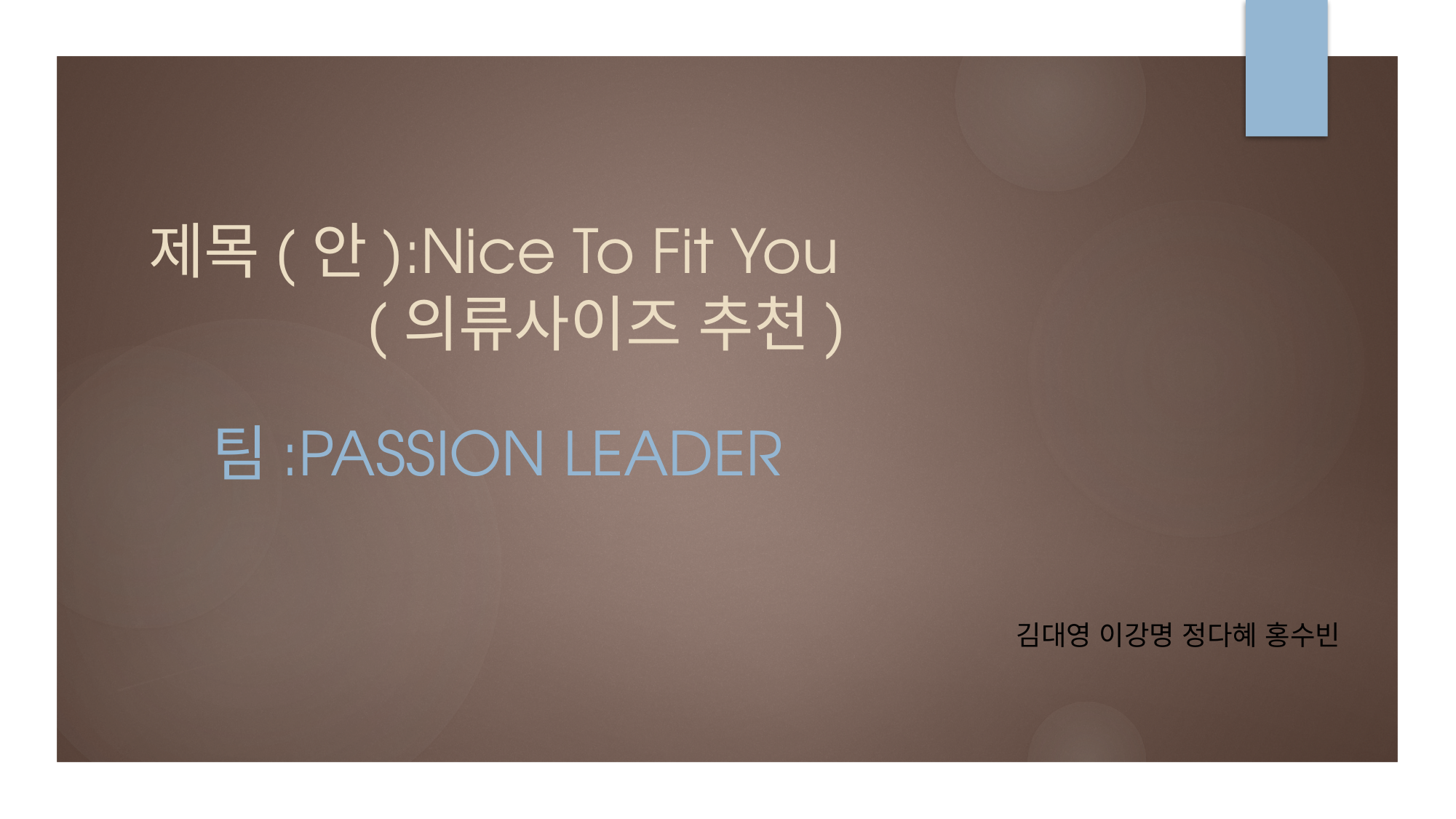

# 제목(안):Nice To Fit You (의류사이즈 추천)
팀:Passion Leader
김대영 이강명 정다혜 홍수빈